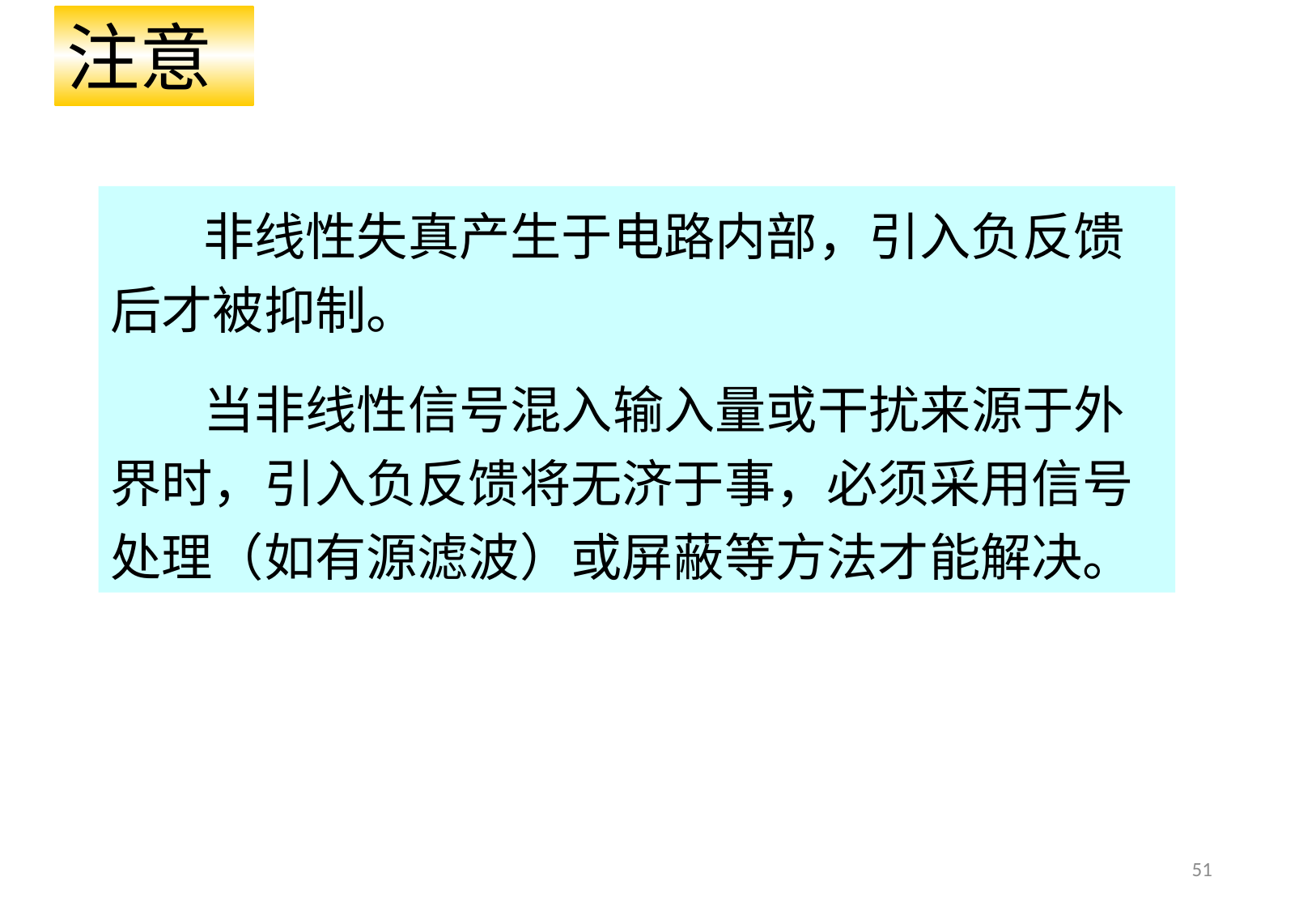

注意
       非线性失真产生于电路内部，引入负反馈后才被抑制。
       当非线性信号混入输入量或干扰来源于外界时，引入负反馈将无济于事，必须采用信号处理（如有源滤波）或屏蔽等方法才能解决。
51